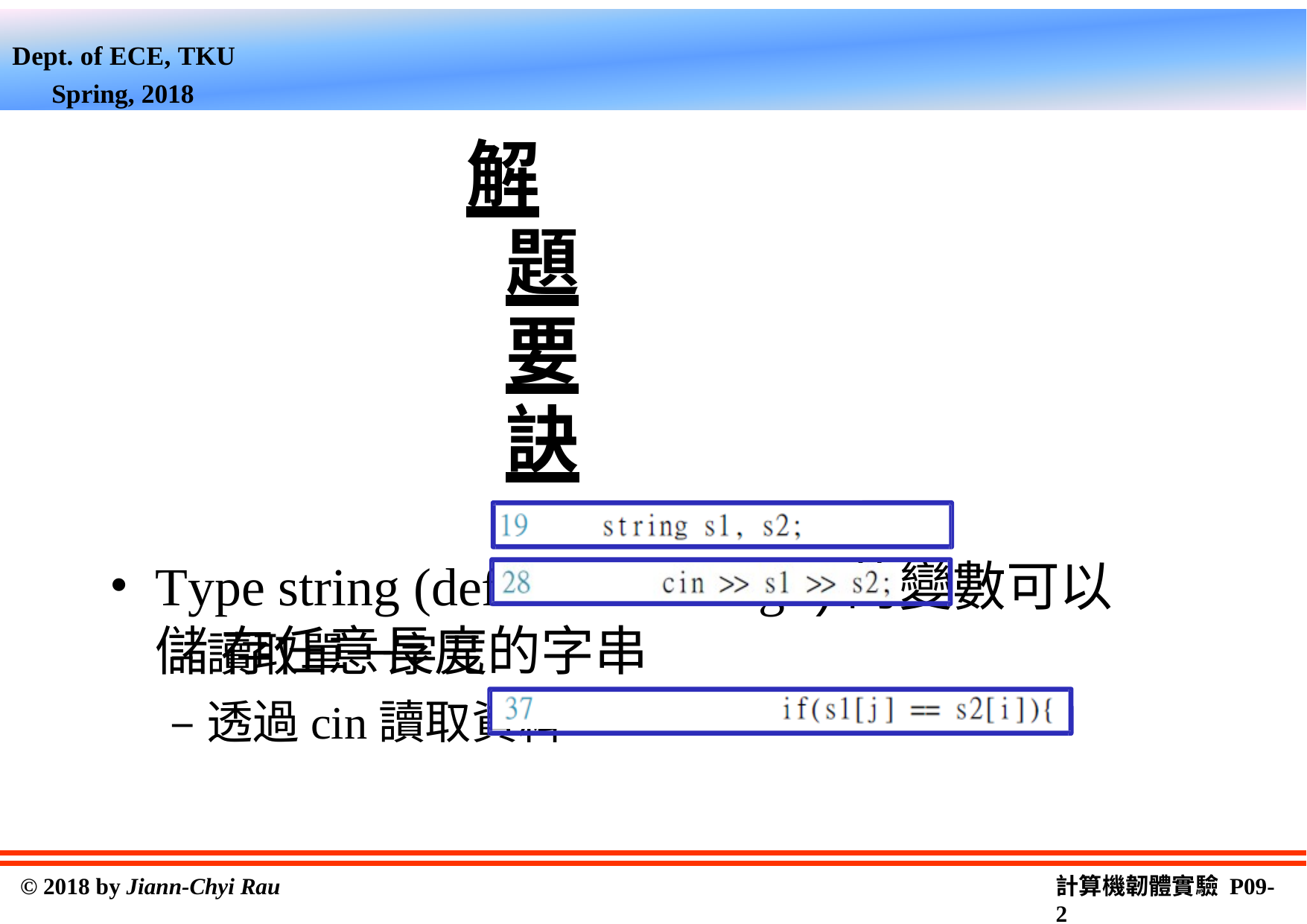

Dept. of ECE, TKU Spring, 2018
解題要訣

Type string (define in <string>)的變數可以儲 存任意長度的字串
–透過cin讀取資料

–讀取單一字元

計算機韌體實驗 P09-2
© 2018 by Jiann-Chyi Rau